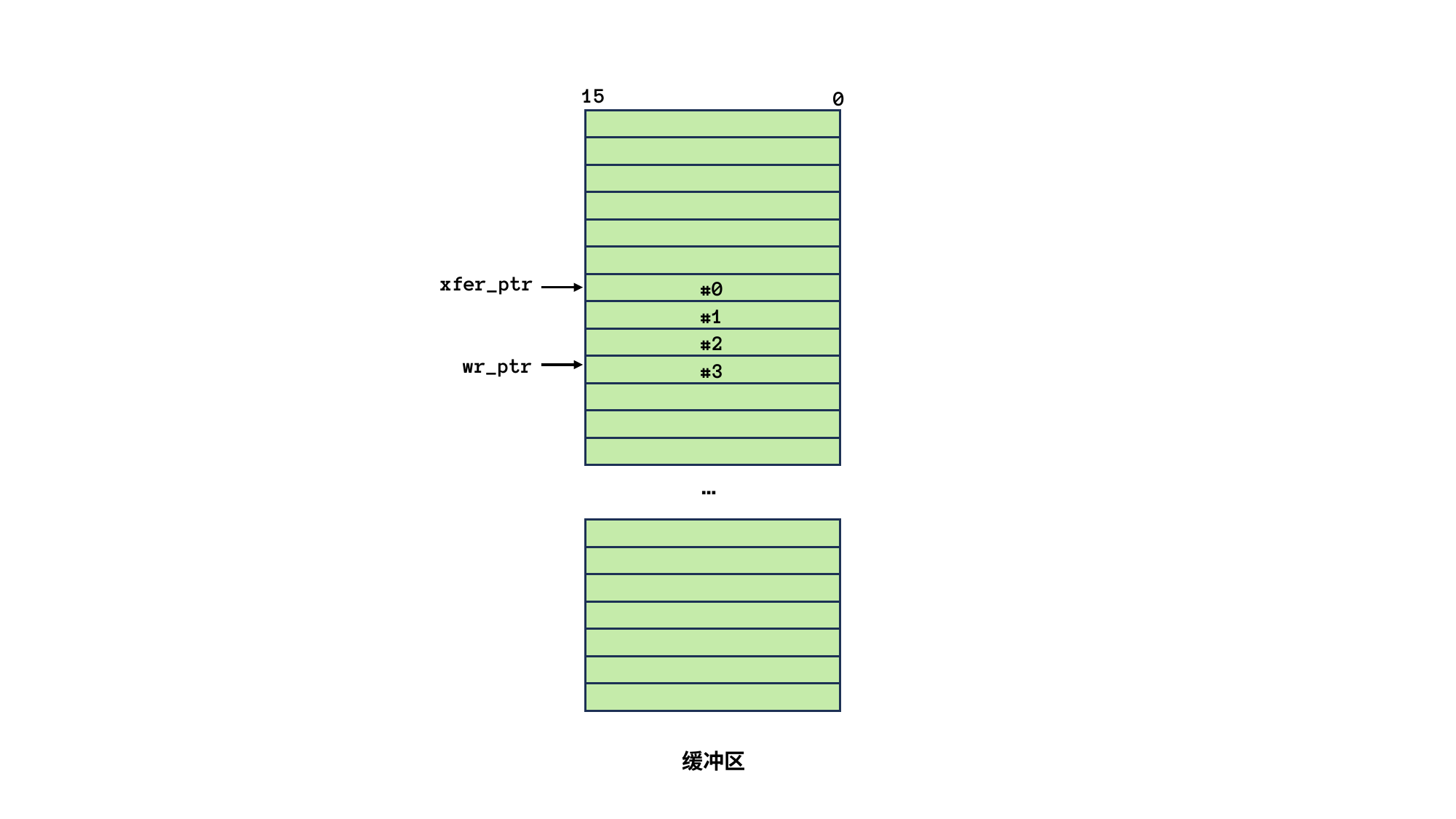

15
0

xfer_ptr
#0
#1
#2
wr_ptr
#3

…

缓冲区